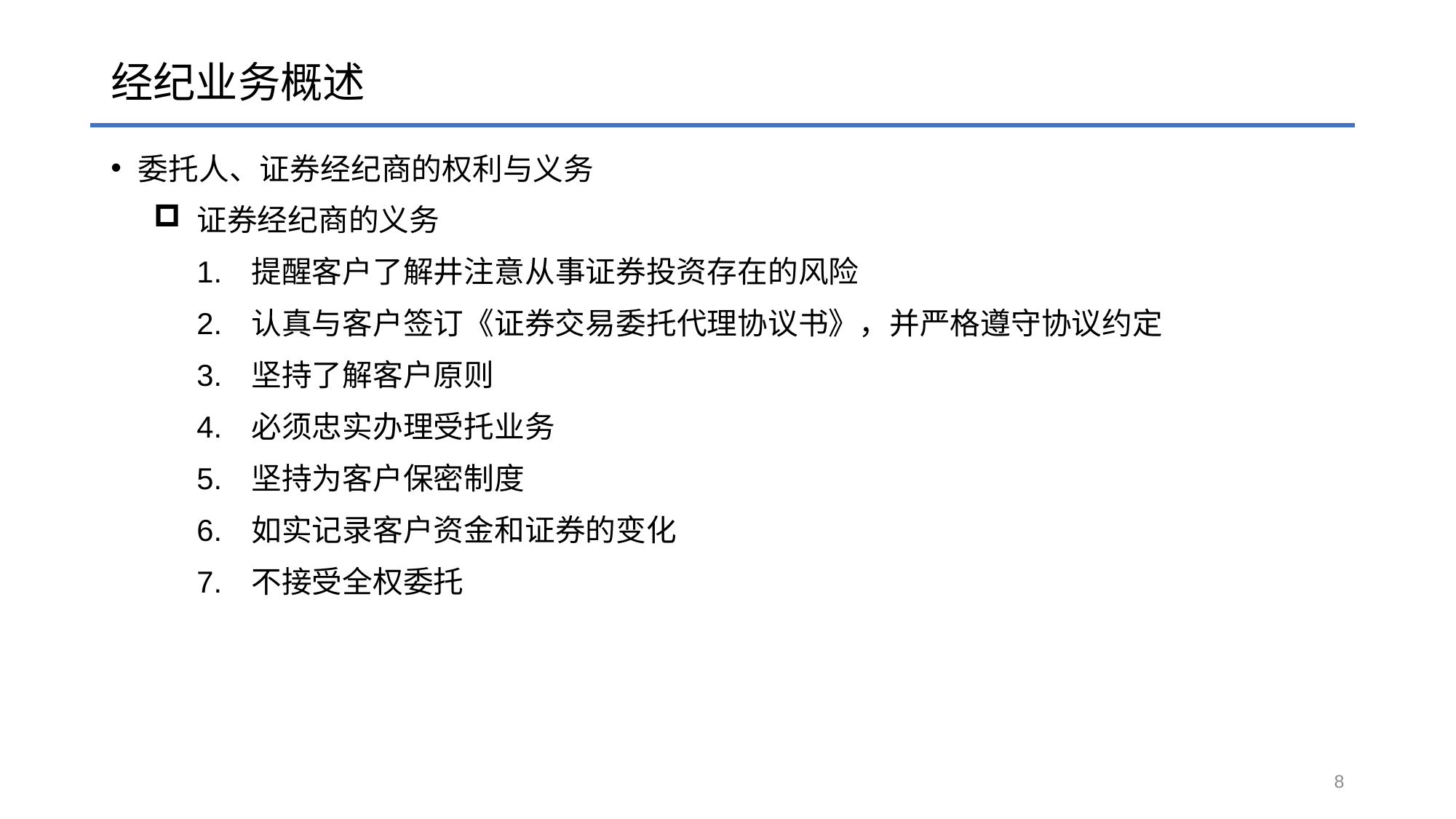

# 经纪业务概述
委托人、证券经纪商的权利与义务
证券经纪商的义务
提醒客户了解井注意从事证券投资存在的风险
认真与客户签订《证券交易委托代理协议书》，并严格遵守协议约定
坚持了解客户原则
必须忠实办理受托业务
坚持为客户保密制度
如实记录客户资金和证券的变化
不接受全权委托
8